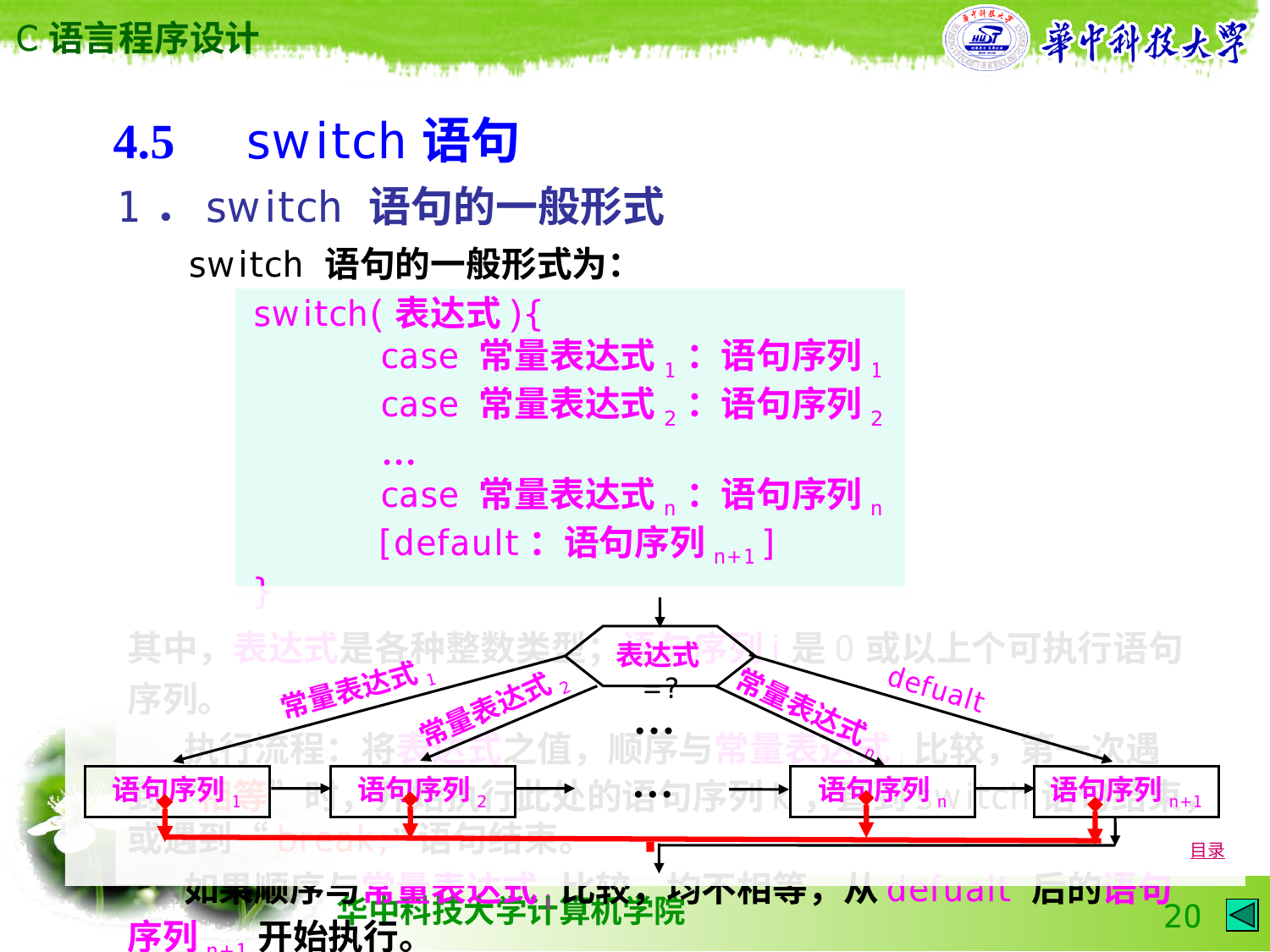

4.5　switch语句
1．switch 语句的一般形式
      switch 语句的一般形式为：
	switch(表达式){
		case 常量表达式1：语句序列1
		case 常量表达式2：语句序列2
		…
		case 常量表达式n：语句序列n
	            [default：语句序列n+1 ]
	}
其中，表达式是各种整数类型；语句序列i是0或以上个可执行语句序列。
      执行流程：将表达式之值，顺序与常量表达式i比较，第一次遇到“相等”时，开始执行此处的语句序列k，直到switch语句结束，或遇到“break;”语句结束。
      如果顺序与常量表达式i比较，均不相等，从defualt 后的语句序列n+1开始执行。

表达式=?

常量表达式1
defualt
常量表达式2

…

常量表达式n
…
语句序列1
语句序列2
语句序列n
语句序列n+1

目录
20